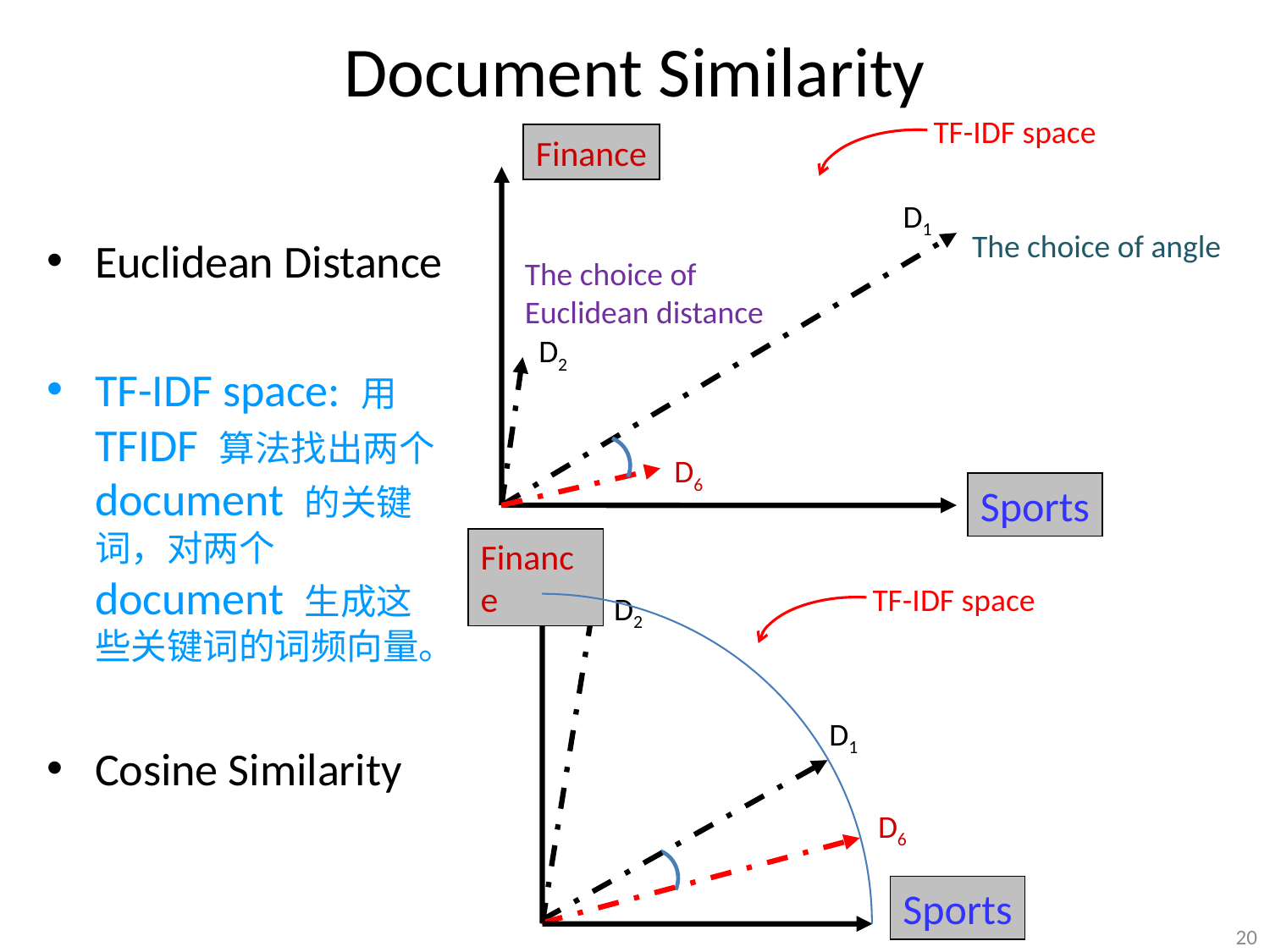

# Document Similarity
TF-IDF space
Finance

D1
The choice of angle

The choice of Euclidean distance
D2

D6

Sports

Euclidean Distance

TF-IDF space: 用TFIDF 算法找出两个document 的关键词，对两个 document 生成这些关键词的词频向量。

Cosine Similarity
Finance

Sports
TF-IDF space

D2

D1

D6

20